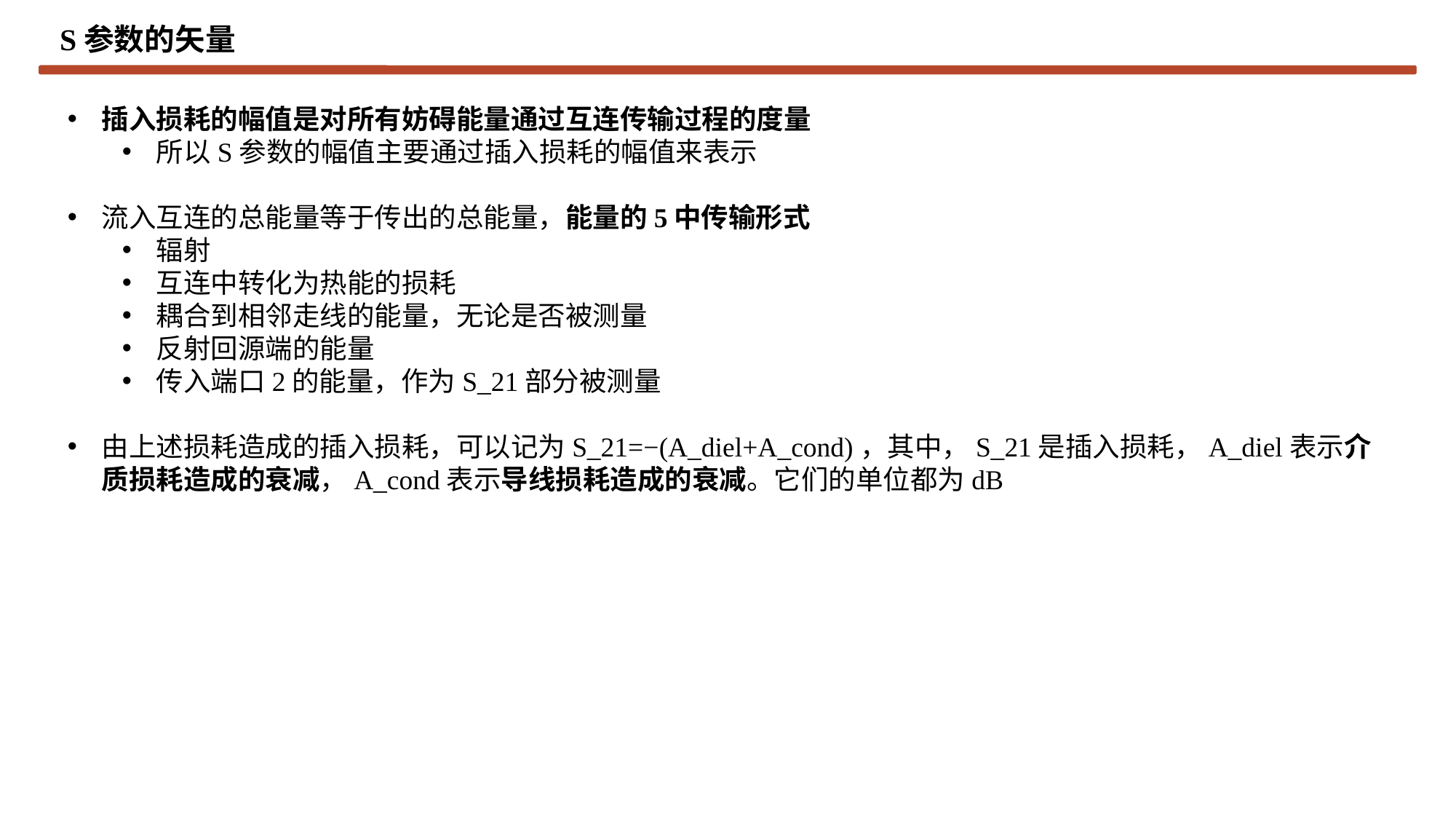

S参数的矢量
插入损耗的幅值是对所有妨碍能量通过互连传输过程的度量
所以S参数的幅值主要通过插入损耗的幅值来表示

流入互连的总能量等于传出的总能量，能量的5中传输形式
辐射
互连中转化为热能的损耗
耦合到相邻走线的能量，无论是否被测量
反射回源端的能量
传入端口2的能量，作为S_21部分被测量

由上述损耗造成的插入损耗，可以记为S_21=−(A_diel+A_cond)，其中，S_21是插入损耗，A_diel表示介质损耗造成的衰减，A_cond表示导线损耗造成的衰减。它们的单位都为dB